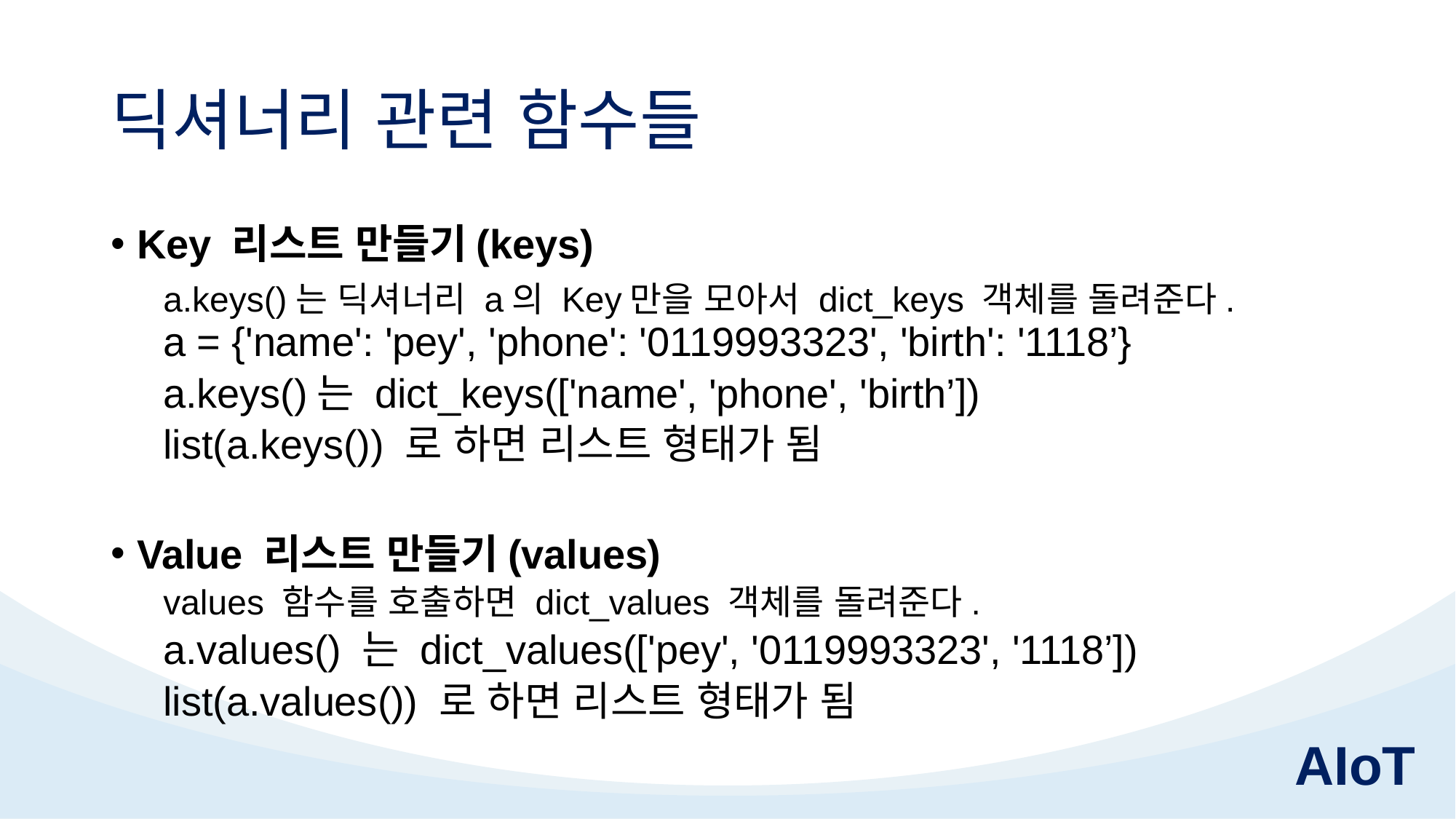

# 딕셔너리 관련 함수들
Key 리스트 만들기(keys)
a.keys()는 딕셔너리 a의 Key만을 모아서 dict_keys 객체를 돌려준다.	 	a = {'name': 'pey', 'phone': '0119993323', 'birth': '1118’}
	a.keys()는 dict_keys(['name', 'phone', 'birth’])
	list(a.keys()) 로 하면 리스트 형태가 됨

Value 리스트 만들기(values)
values 함수를 호출하면 dict_values 객체를 돌려준다.
	a.values() 는 dict_values(['pey', '0119993323', '1118’])
	list(a.values()) 로 하면 리스트 형태가 됨